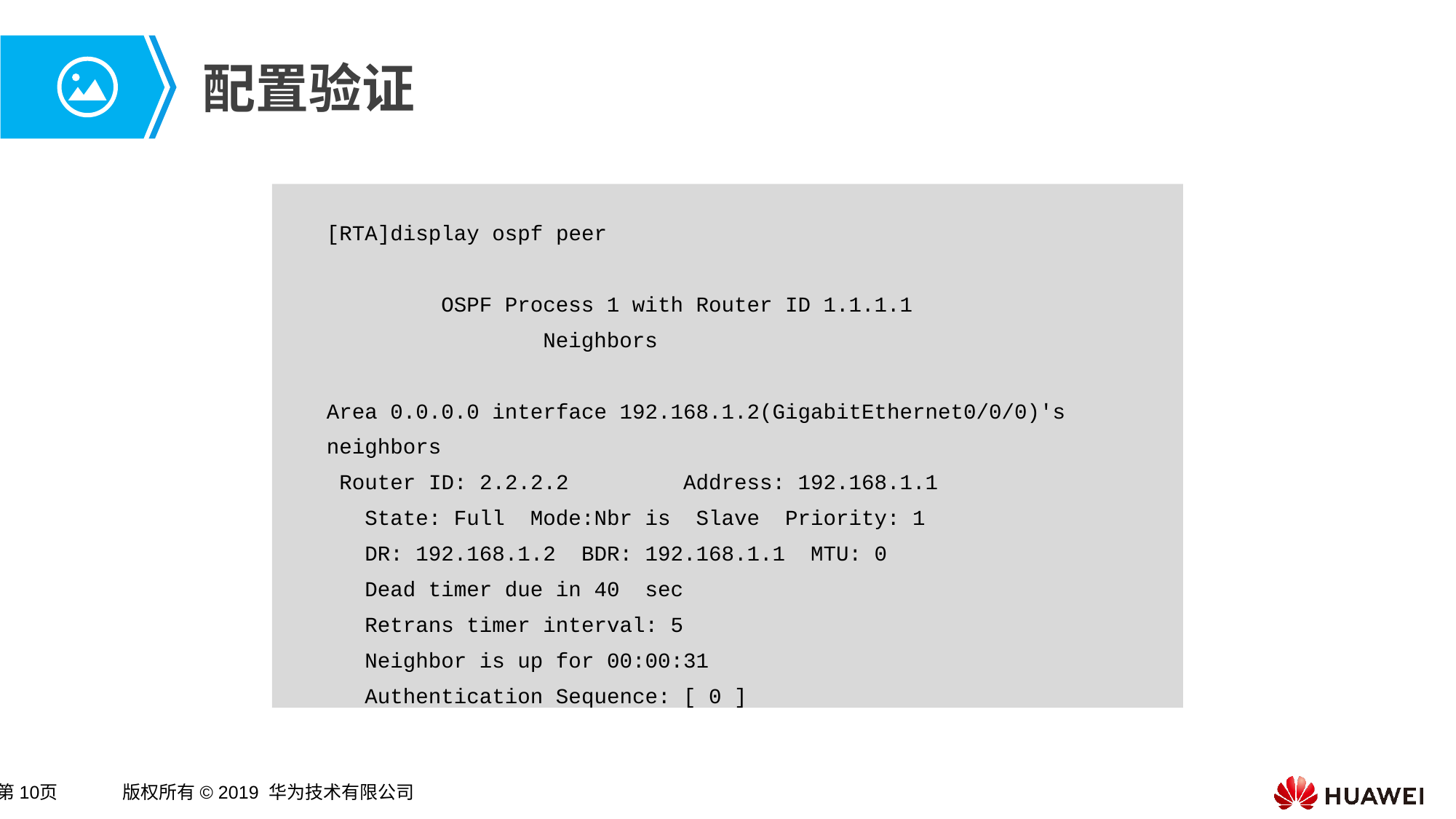

# 配置验证

[RTA]display ospf peer

         OSPF Process 1 with Router ID 1.1.1.1
                 Neighbors

Area 0.0.0.0 interface 192.168.1.2(GigabitEthernet0/0/0)'s neighbors
 Router ID: 2.2.2.2         Address: 192.168.1.1
   State: Full  Mode:Nbr is  Slave  Priority: 1
   DR: 192.168.1.2  BDR: 192.168.1.1  MTU: 0
   Dead timer due in 40  sec
   Retrans timer interval: 5
   Neighbor is up for 00:00:31
   Authentication Sequence: [ 0 ]